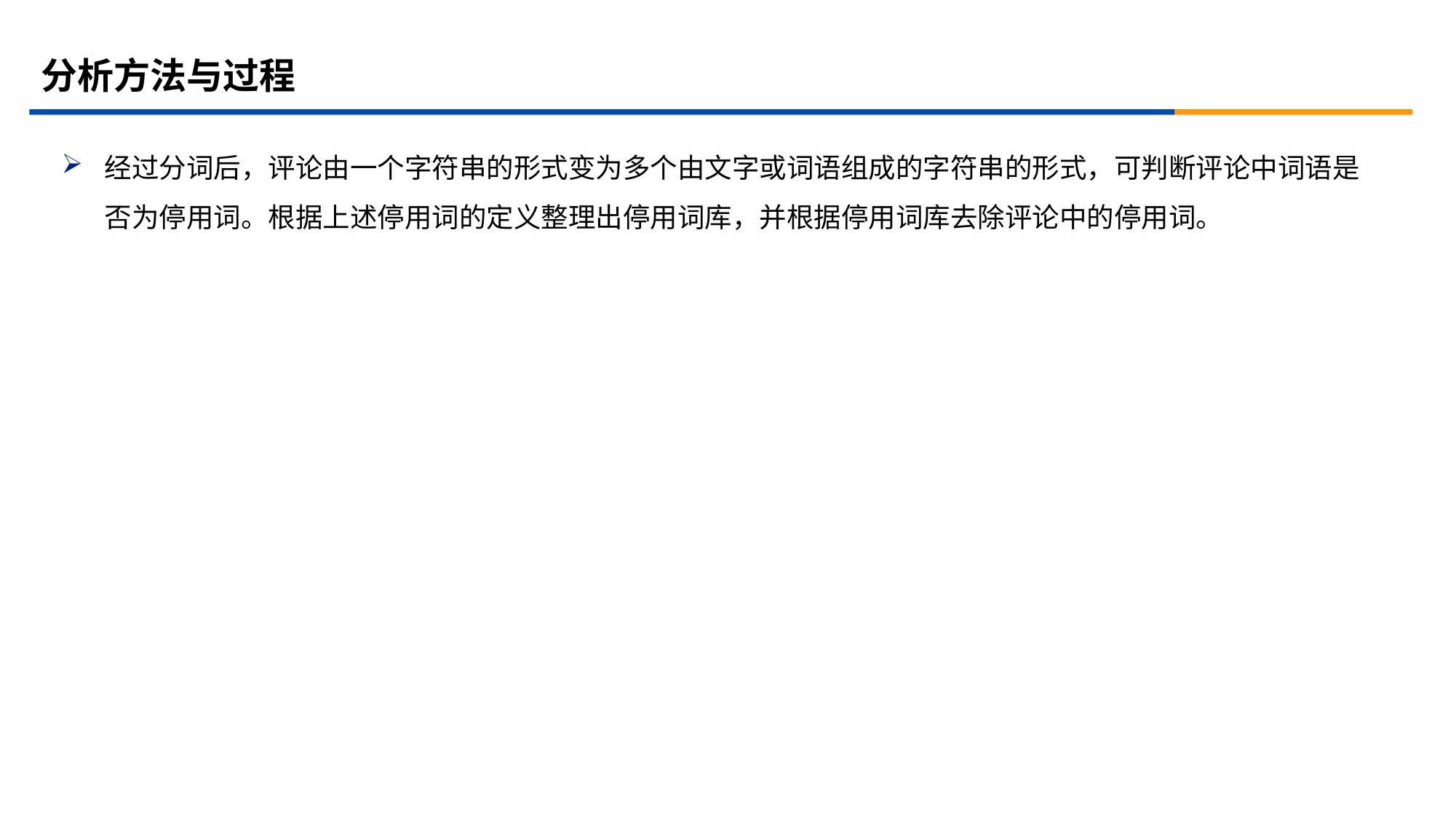

# 分析方法与过程
经过分词后，评论由一个字符串的形式变为多个由文字或词语组成的字符串的形式，可判断评论中词语是否为停用词。根据上述停用词的定义整理出停用词库，并根据停用词库去除评论中的停用词。